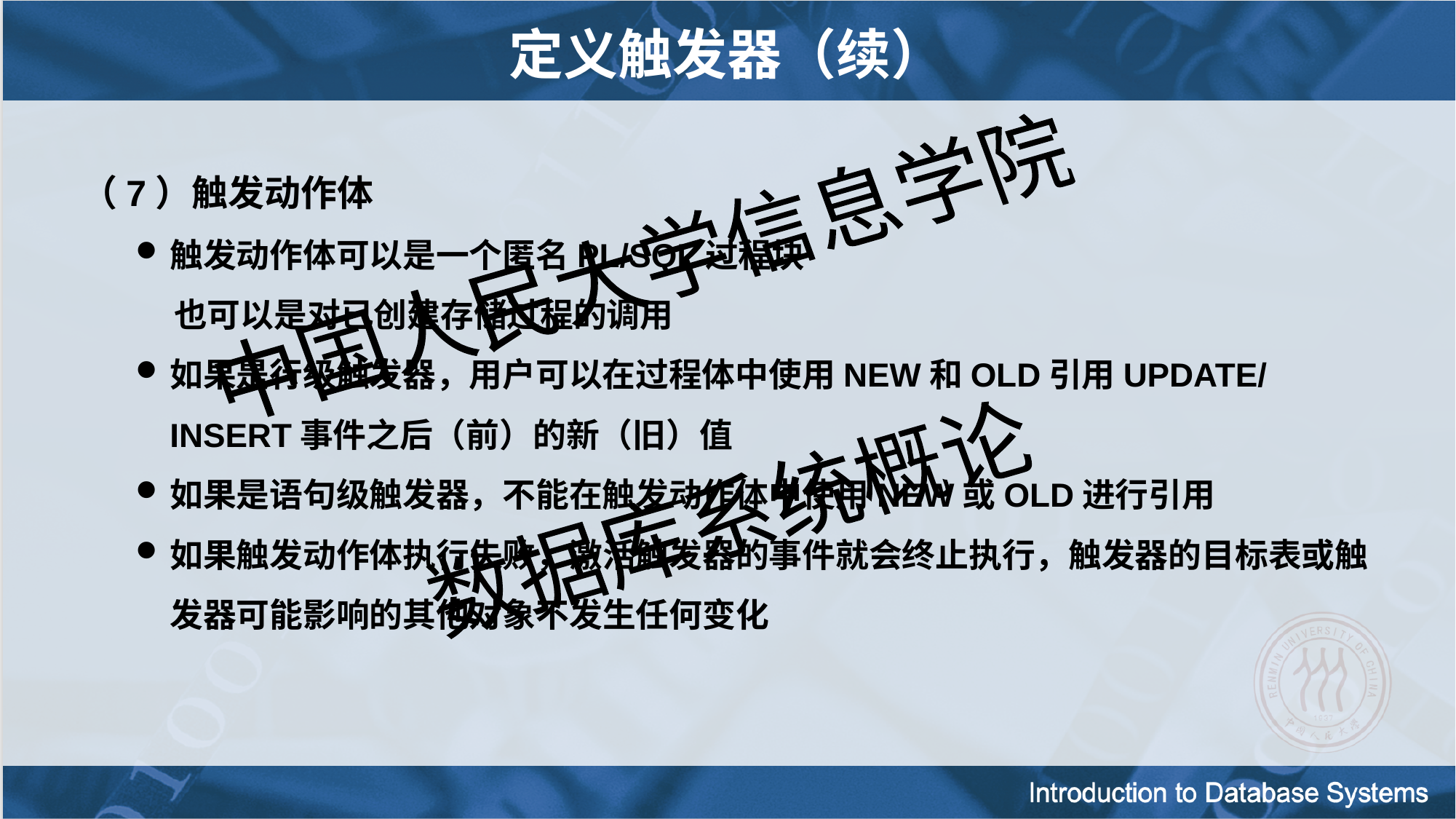

定义触发器（续）
（7）触发动作体
触发动作体可以是一个匿名PL/SQL过程块
    也可以是对已创建存储过程的调用
如果是行级触发器，用户可以在过程体中使用NEW和OLD引用UPDATE/INSERT事件之后（前）的新（旧）值
如果是语句级触发器，不能在触发动作体中使用NEW或OLD进行引用
如果触发动作体执行失败，激活触发器的事件就会终止执行，触发器的目标表或触发器可能影响的其他对象不发生任何变化